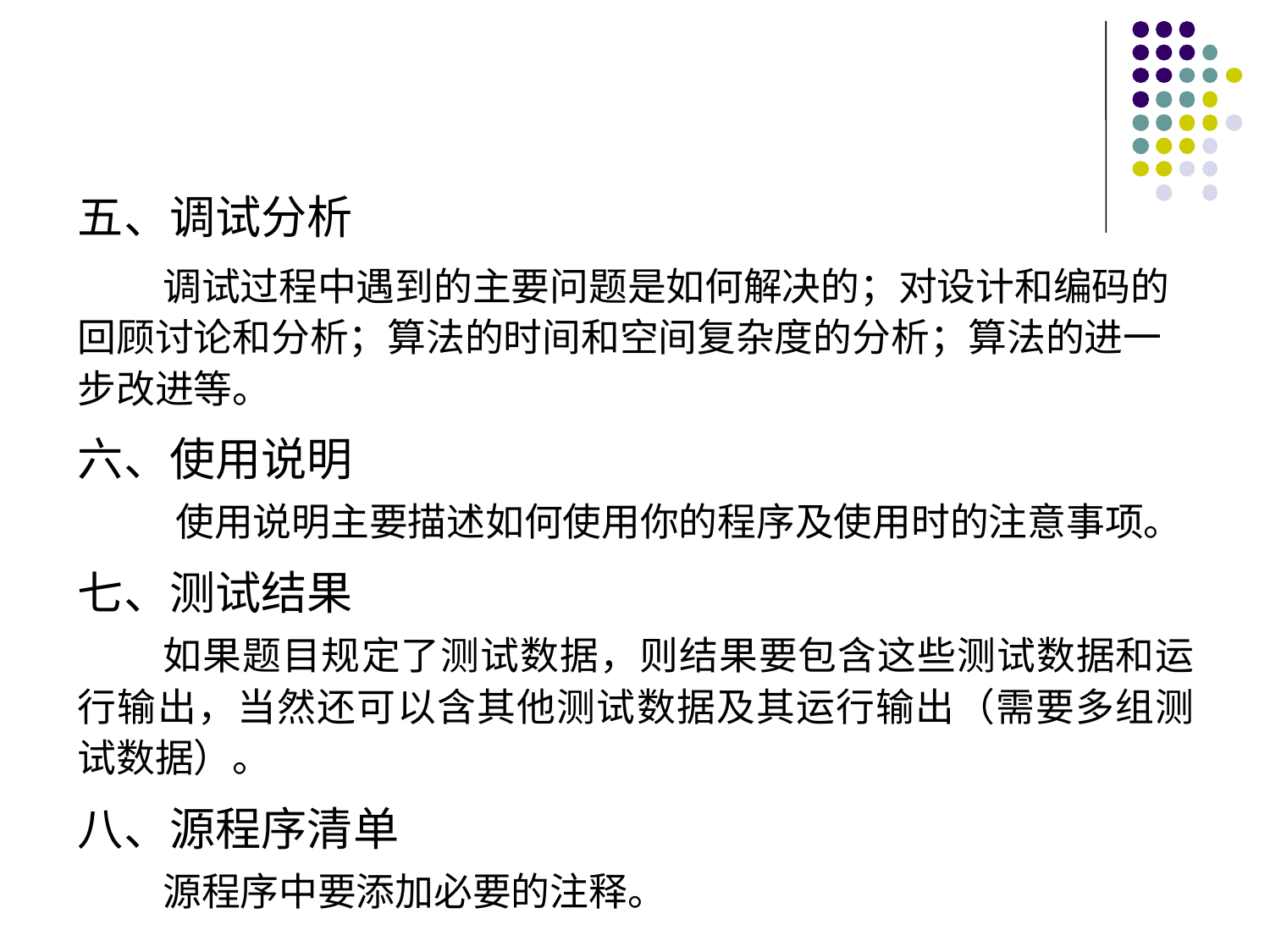

五、调试分析
调试过程中遇到的主要问题是如何解决的；对设计和编码的回顾讨论和分析；算法的时间和空间复杂度的分析；算法的进一步改进等。
六、使用说明
 使用说明主要描述如何使用你的程序及使用时的注意事项。
七、测试结果
如果题目规定了测试数据，则结果要包含这些测试数据和运行输出，当然还可以含其他测试数据及其运行输出（需要多组测试数据）。
八、源程序清单
源程序中要添加必要的注释。